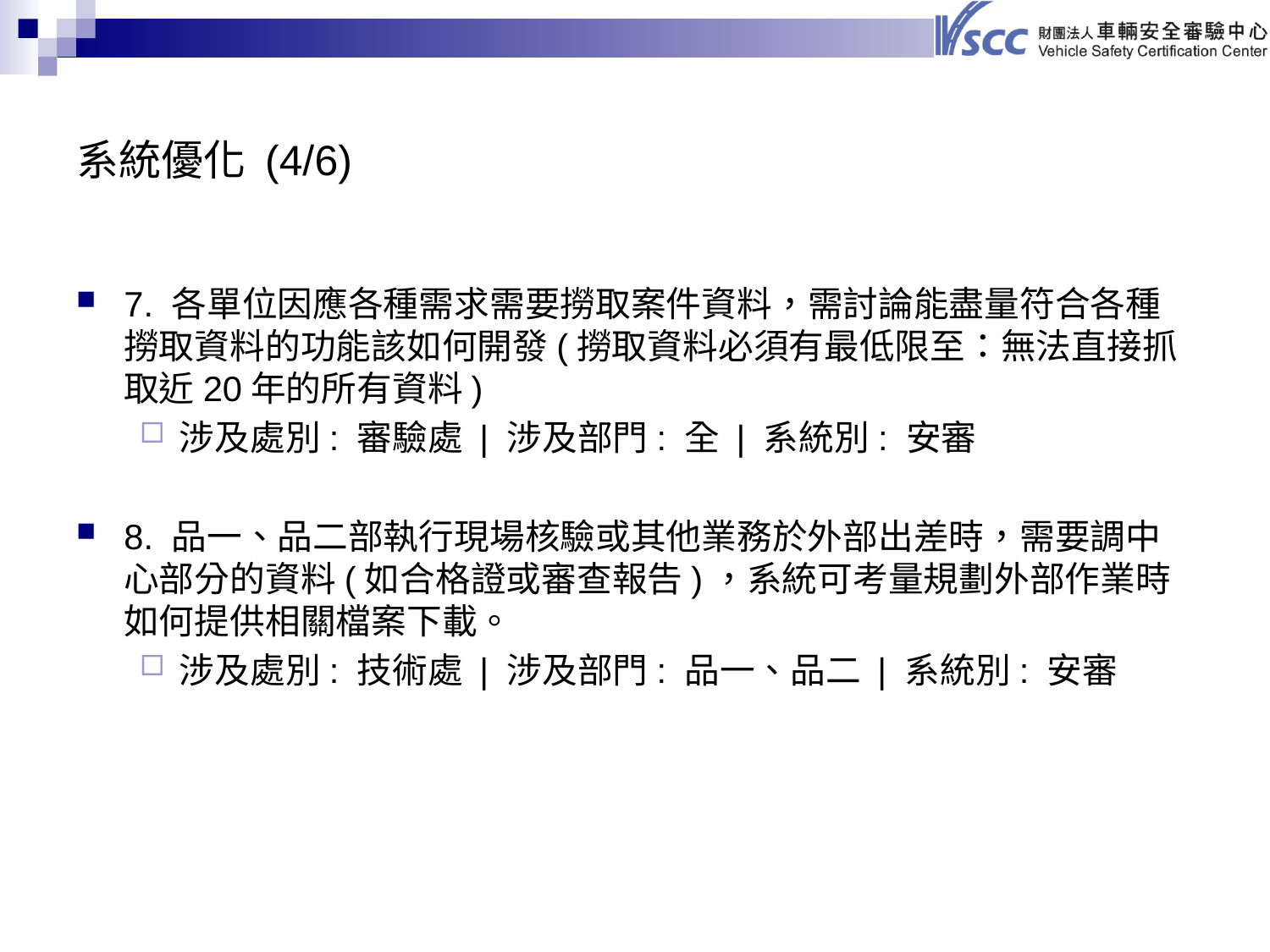

# 系統優化 (4/6)
7. 各單位因應各種需求需要撈取案件資料，需討論能盡量符合各種撈取資料的功能該如何開發(撈取資料必須有最低限至：無法直接抓取近20年的所有資料)
涉及處別: 審驗處 | 涉及部門: 全 | 系統別: 安審

8. 品一、品二部執行現場核驗或其他業務於外部出差時，需要調中心部分的資料(如合格證或審查報告)，系統可考量規劃外部作業時如何提供相關檔案下載。
涉及處別: 技術處 | 涉及部門: 品一、品二 | 系統別: 安審